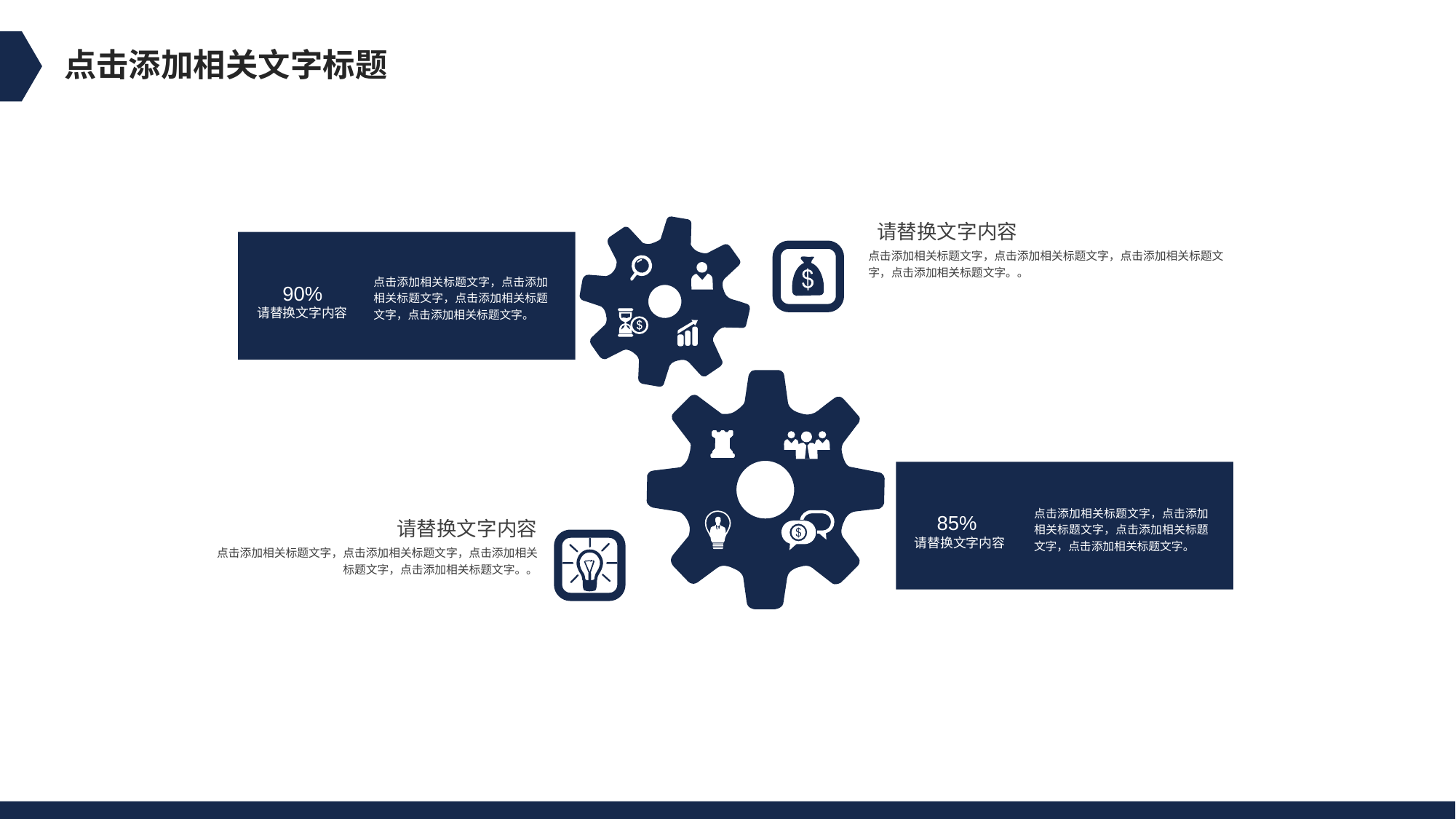

点击添加相关文字标题
请替换文字内容
点击添加相关标题文字，点击添加相关标题文字，点击添加相关标题文字，点击添加相关标题文字。。

点击添加相关标题文字，点击添加相关标题文字，点击添加相关标题文字，点击添加相关标题文字。
90%
请替换文字内容

点击添加相关标题文字，点击添加相关标题文字，点击添加相关标题文字，点击添加相关标题文字。
85%
请替换文字内容
请替换文字内容
点击添加相关标题文字，点击添加相关标题文字，点击添加相关标题文字，点击添加相关标题文字。。